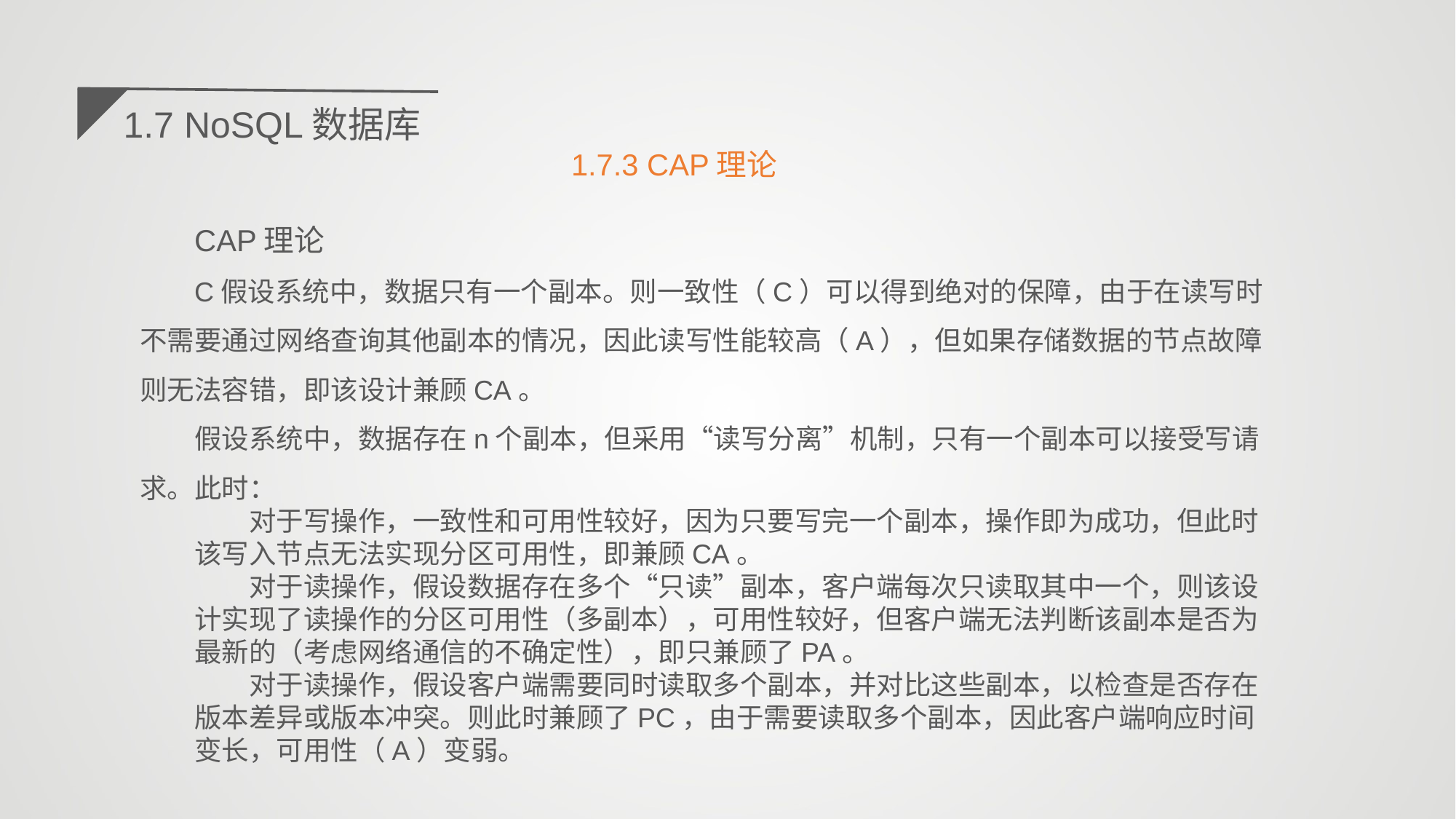

1.7 NoSQL数据库
1.7.3 CAP理论
CAP理论
C假设系统中，数据只有一个副本。则一致性（C）可以得到绝对的保障，由于在读写时不需要通过网络查询其他副本的情况，因此读写性能较高（A），但如果存储数据的节点故障则无法容错，即该设计兼顾CA。
假设系统中，数据存在n个副本，但采用“读写分离”机制，只有一个副本可以接受写请求。此时：
对于写操作，一致性和可用性较好，因为只要写完一个副本，操作即为成功，但此时该写入节点无法实现分区可用性，即兼顾CA。
对于读操作，假设数据存在多个“只读”副本，客户端每次只读取其中一个，则该设计实现了读操作的分区可用性（多副本），可用性较好，但客户端无法判断该副本是否为最新的（考虑网络通信的不确定性），即只兼顾了PA。
对于读操作，假设客户端需要同时读取多个副本，并对比这些副本，以检查是否存在版本差异或版本冲突。则此时兼顾了PC，由于需要读取多个副本，因此客户端响应时间变长，可用性（A）变弱。